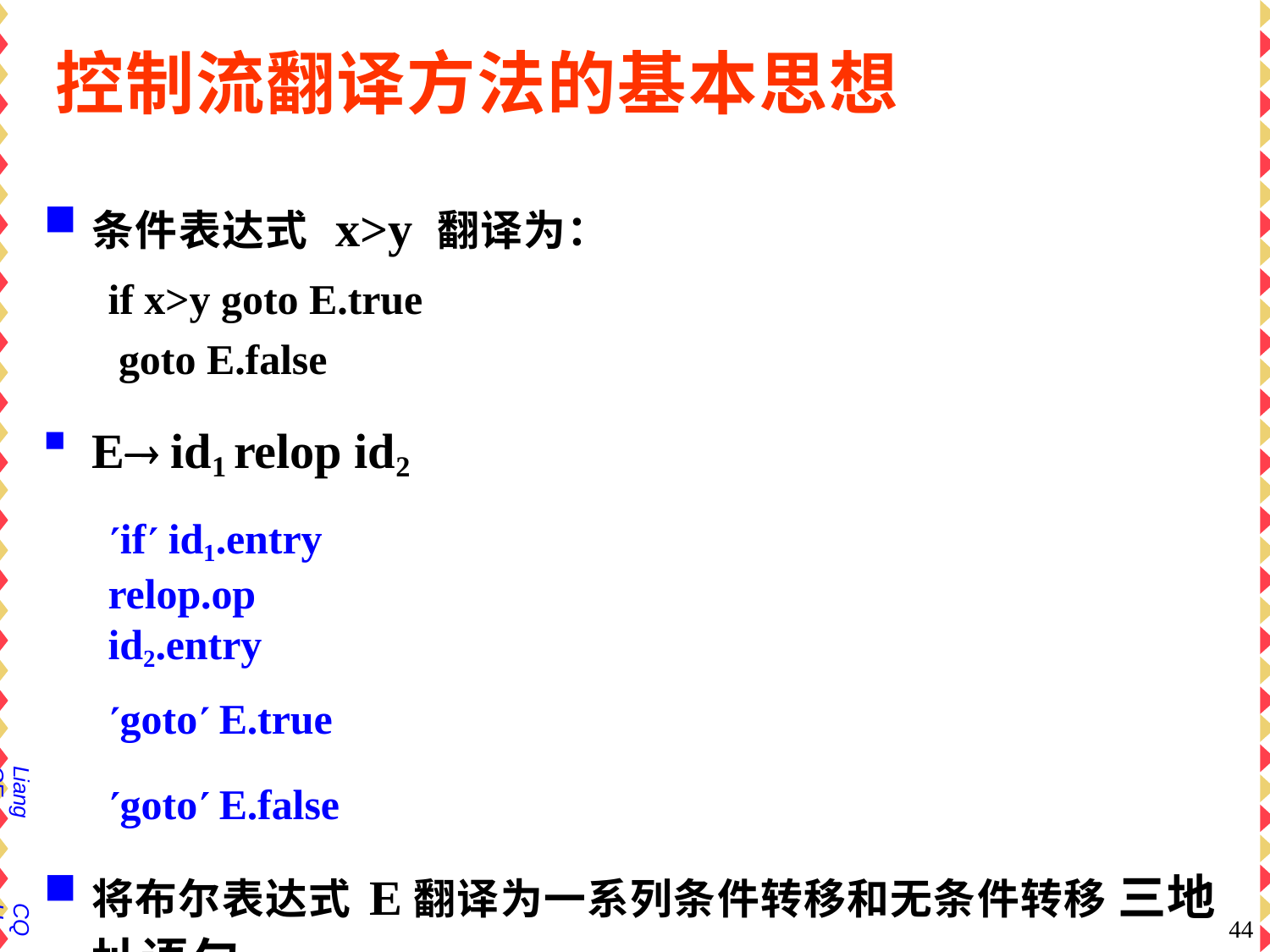

# 控制流翻译方法的基本思想
条件表达式 x>y 翻译为：
if x>y goto E.true  goto E.false
E→ id1 relop id2
′if′ id1.entry	relop.op	id2.entry	′goto′ E.true
′goto′ E.false
将布尔表达式E翻译为一系列条件转移和无条件转移 三地址语句。
转移语句转移到的位置是 E.true 或者 E.false
E的值为真或为假时，控制转移到的位置
Liang GE
CQU
44